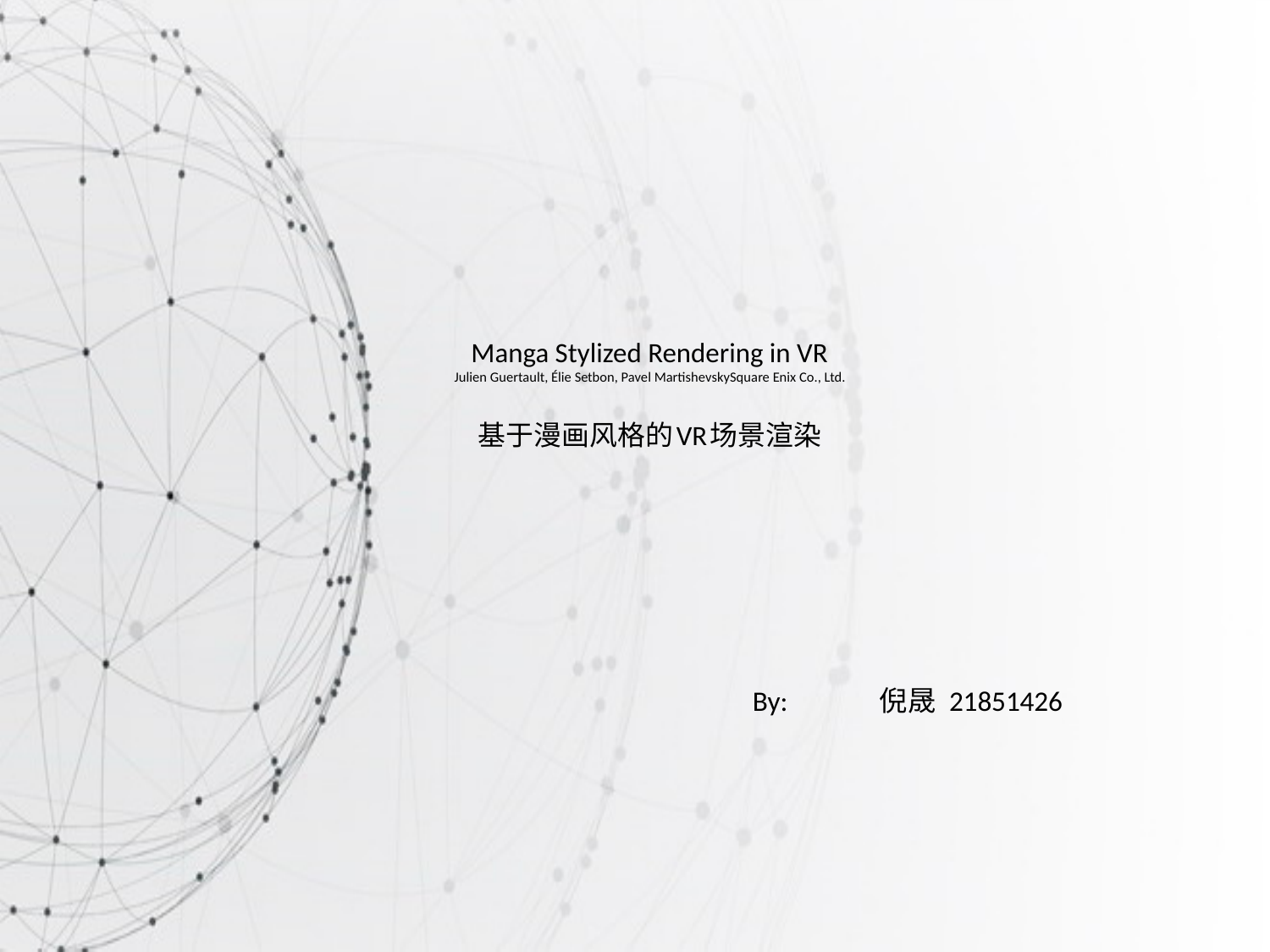

# Manga Stylized Rendering in VR Julien Guertault, Élie Setbon, Pavel MartishevskySquare Enix Co., Ltd. 基于漫画风格的VR场景渲染
By:    	倪晟 21851426